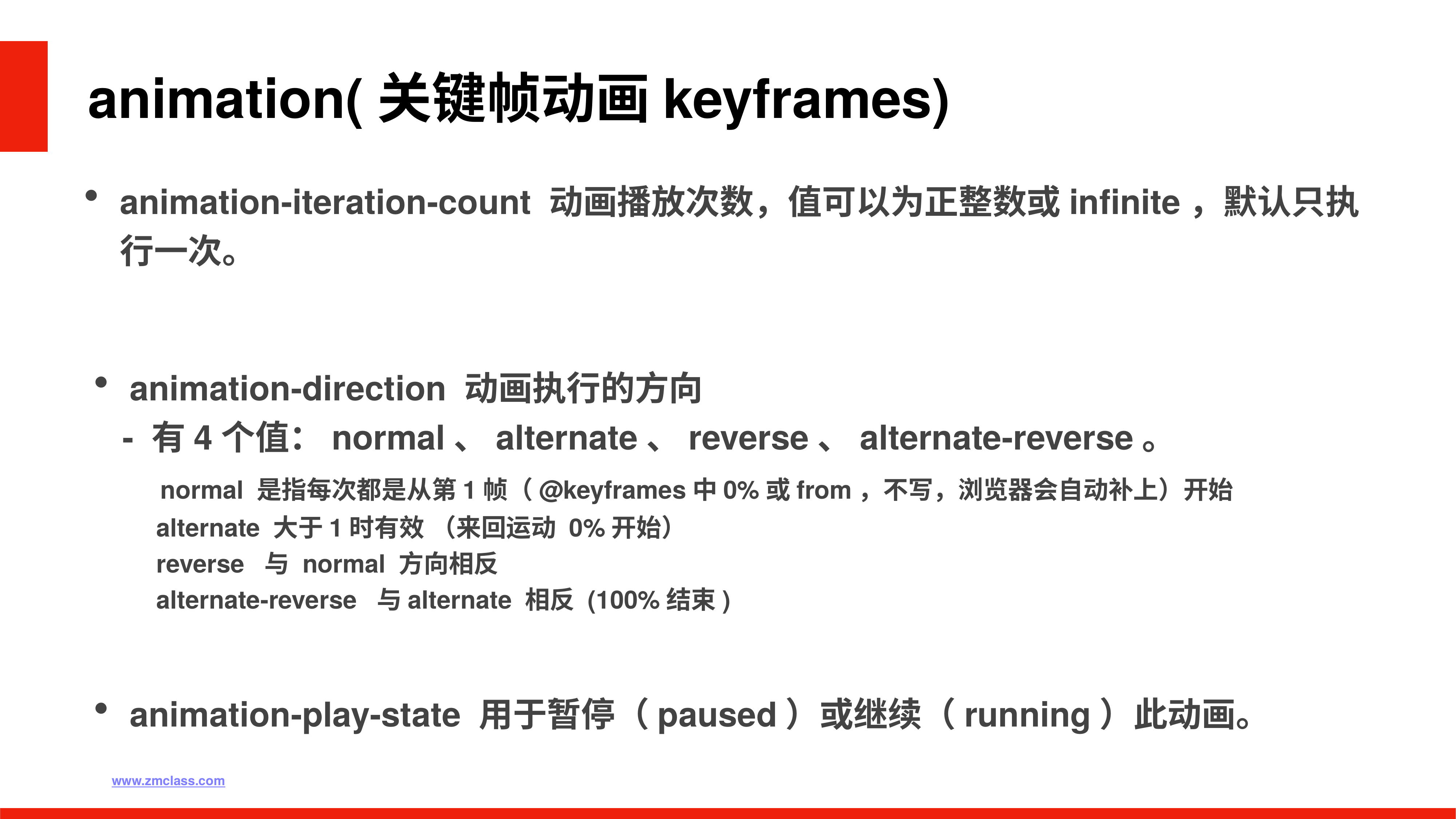

animation(关键帧动画keyframes)
animation-iteration-count 动画播放次数，值可以为正整数或infinite，默认只执行一次。
animation-direction 动画执行的方向
   - 有4个值：normal、alternate、reverse、alternate-reverse。
       normal 是指每次都是从第1帧（@keyframes中0%或from，不写，浏览器会自动补上）开始
         alternate 大于1时有效 （来回运动 0%开始）
         reverse  与 normal 方向相反
         alternate-reverse  与alternate 相反 (100%结束)
animation-play-state 用于暂停（paused）或继续（running）此动画。
追梦课堂   临汾首家专业的web前端培训机构                                                          www.zmclass.com
29